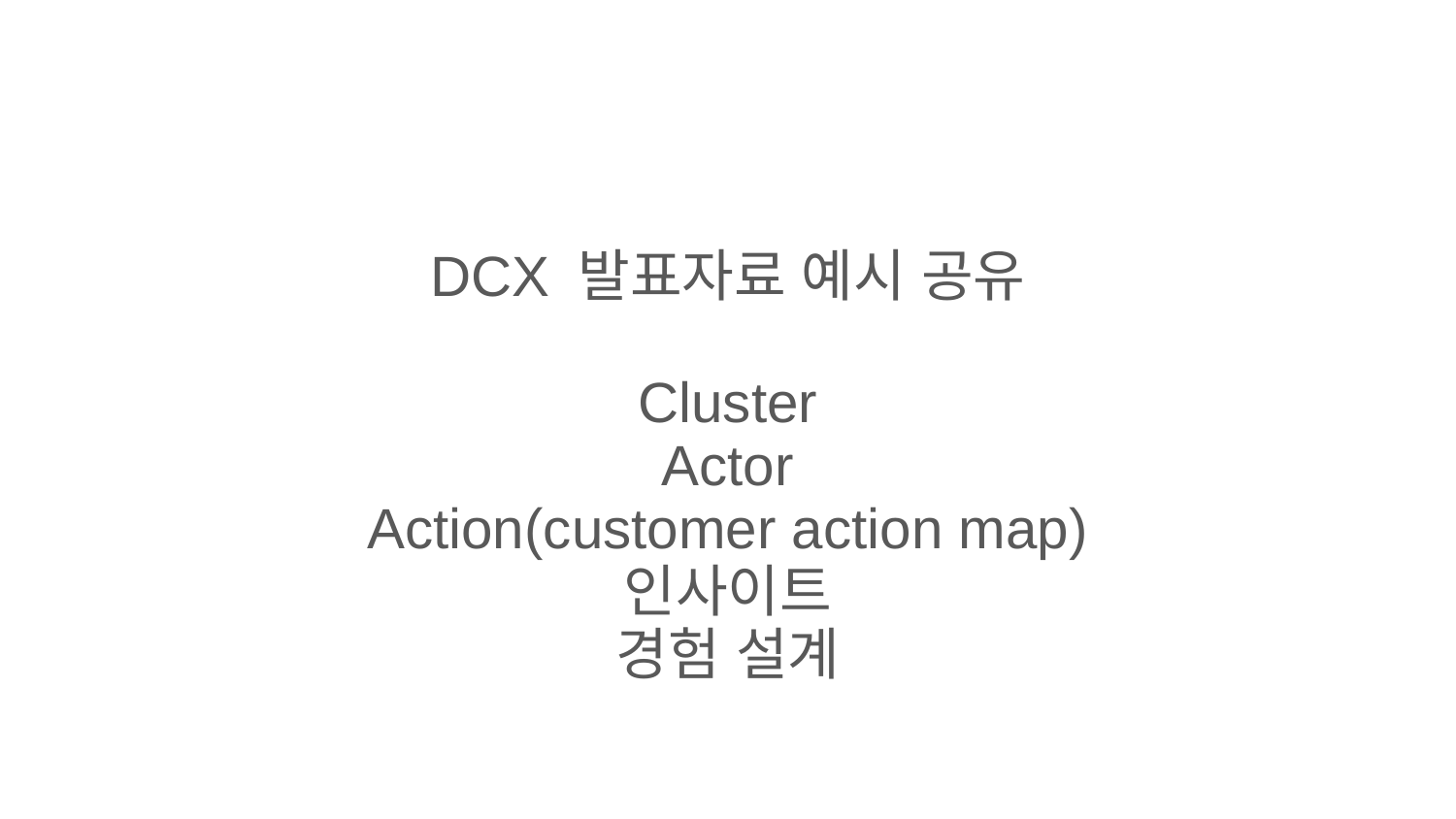

DCX 발표자료 예시 공유

Cluster
Actor
Action(customer action map)
인사이트
경험 설계